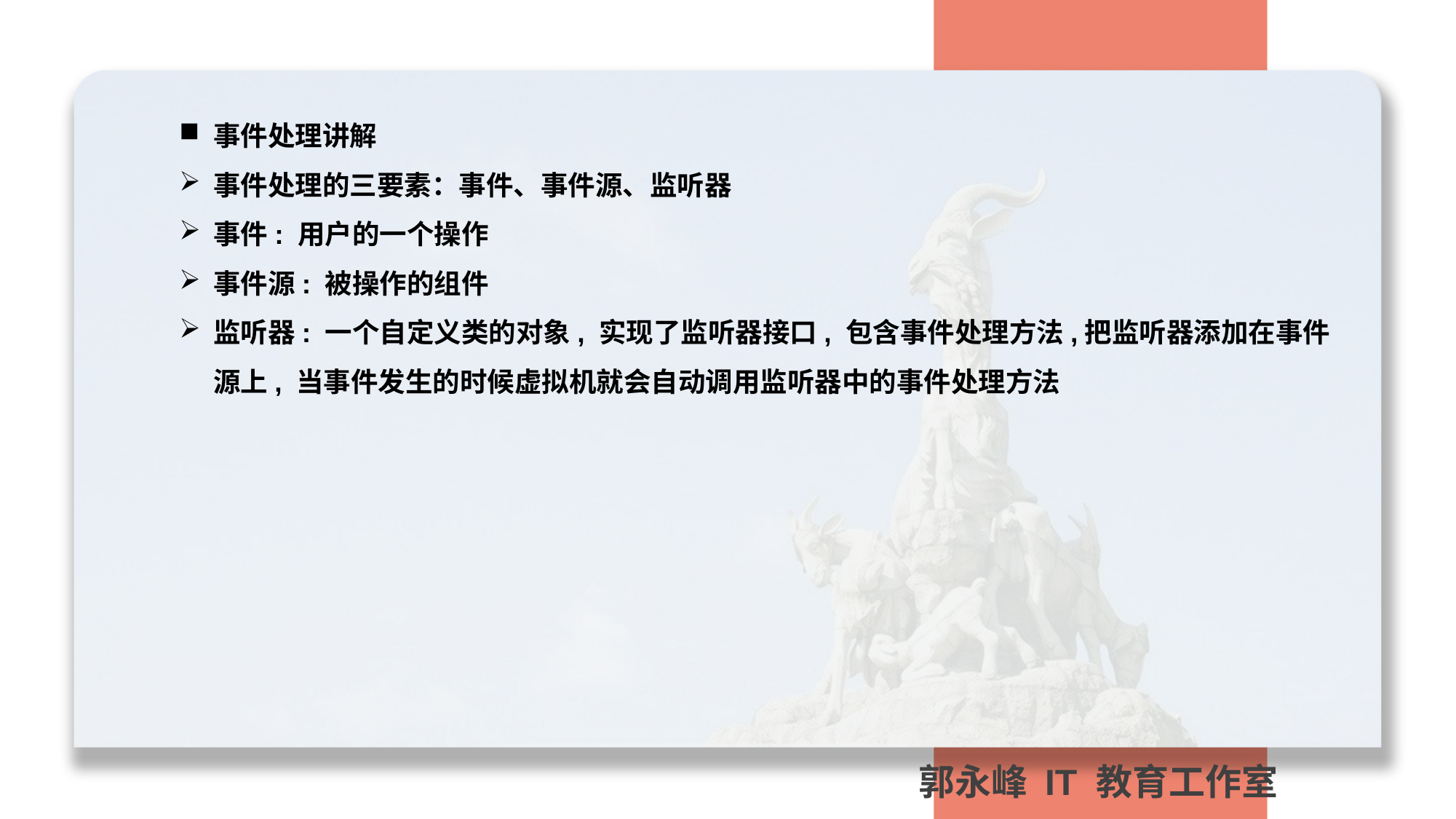

事件处理讲解
事件处理的三要素：事件、事件源、监听器
事件: 用户的一个操作
事件源: 被操作的组件
监听器: 一个自定义类的对象, 实现了监听器接口, 包含事件处理方法,把监听器添加在事件源上, 当事件发生的时候虚拟机就会自动调用监听器中的事件处理方法